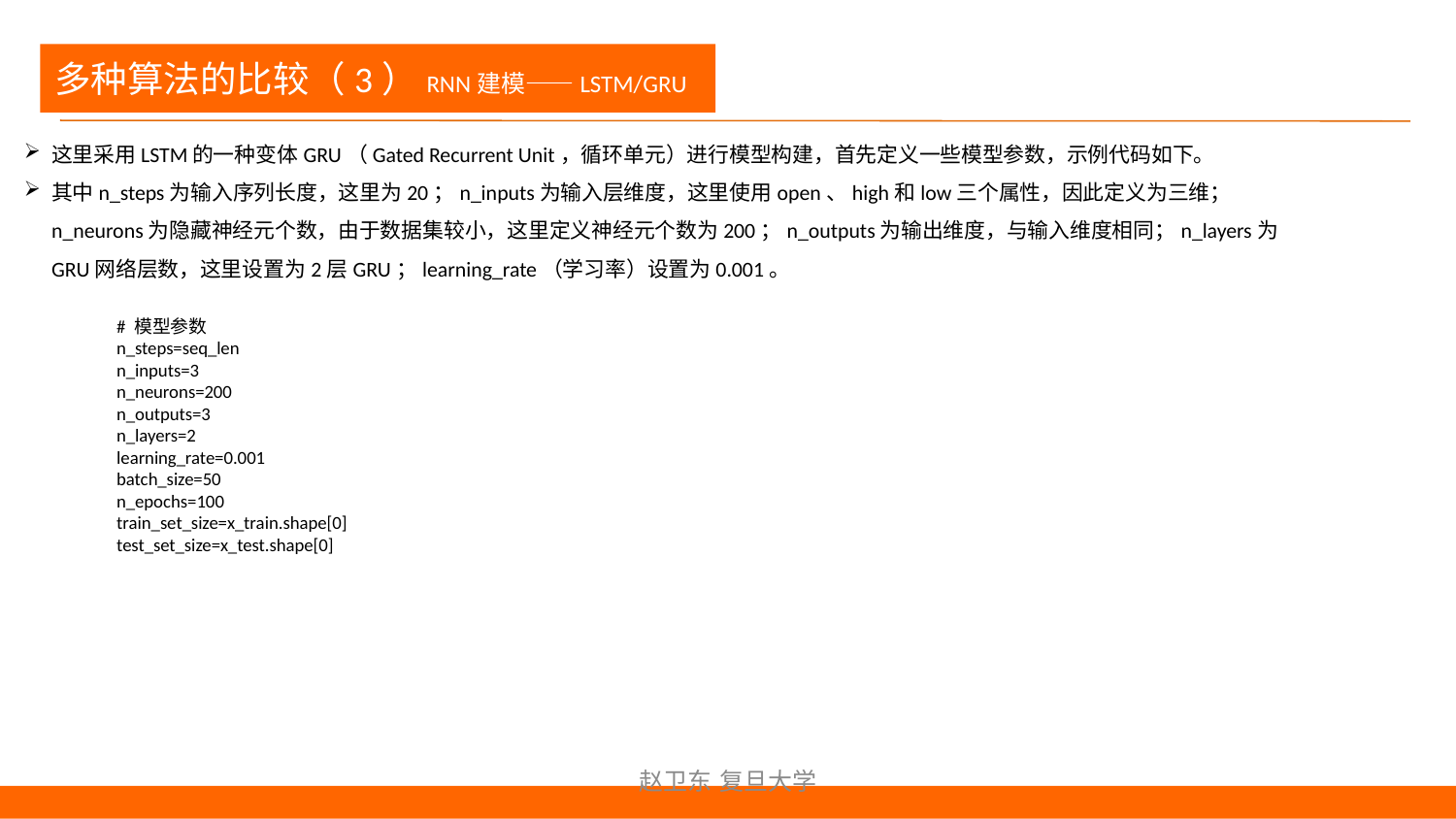

多种算法的比较（3）RNN建模——LSTM/GRU
这里采用LSTM的一种变体GRU（Gated Recurrent Unit，循环单元）进行模型构建，首先定义一些模型参数，示例代码如下。
其中n_steps为输入序列长度，这里为20；n_inputs为输入层维度，这里使用open、high和low三个属性，因此定义为三维；n_neurons为隐藏神经元个数，由于数据集较小，这里定义神经元个数为200；n_outputs为输出维度，与输入维度相同；n_layers为GRU网络层数，这里设置为2层GRU；learning_rate（学习率）设置为0.001。
# 模型参数
n_steps=seq_len
n_inputs=3
n_neurons=200
n_outputs=3
n_layers=2
learning_rate=0.001
batch_size=50
n_epochs=100
train_set_size=x_train.shape[0]
test_set_size=x_test.shape[0]
赵卫东 复旦大学